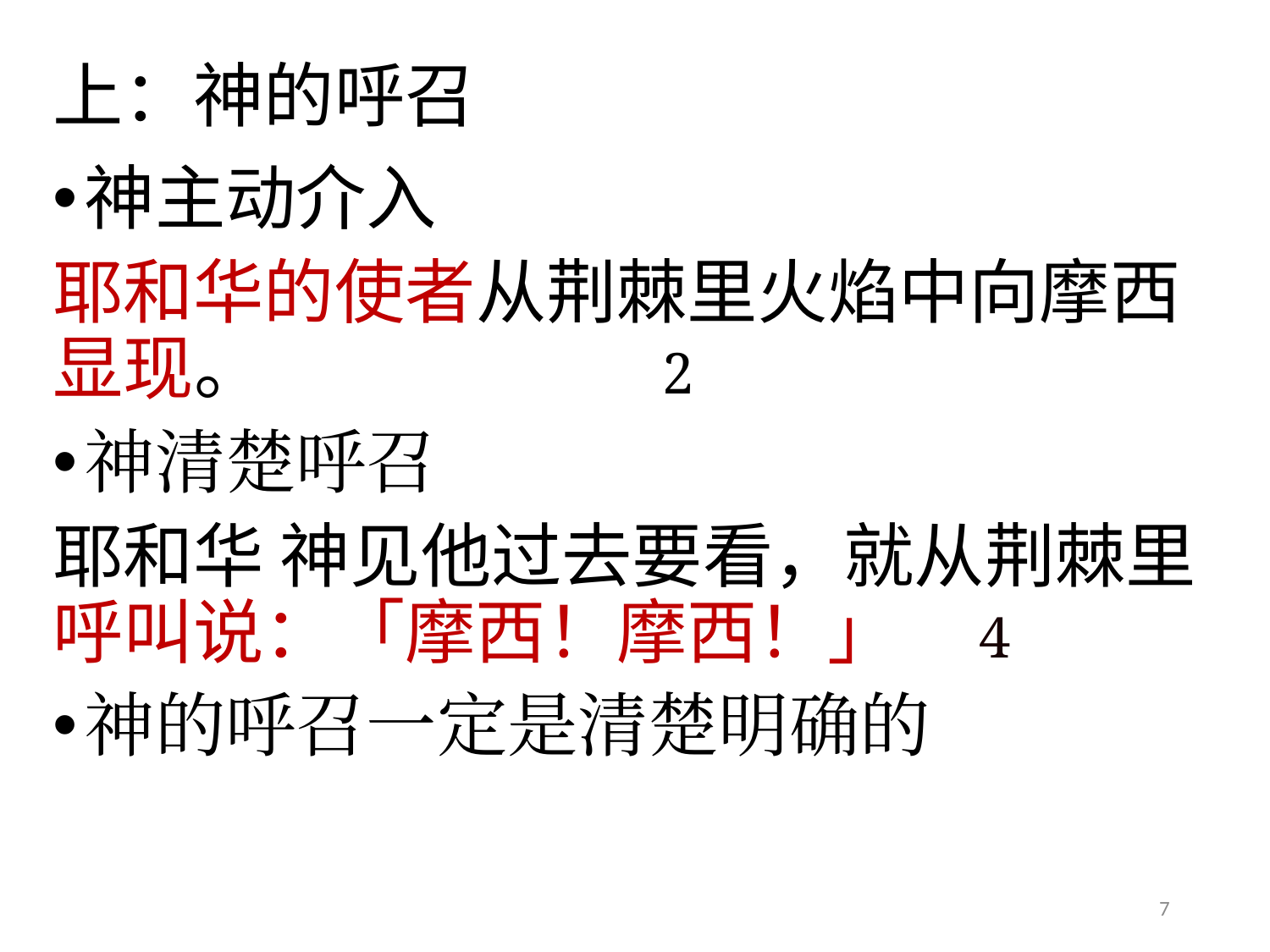

# 上：神的呼召
神主动介入
耶和华的使者从荆棘里火焰中向摩西显现。                        2
神清楚呼召
耶和华 神见他过去要看，就从荆棘里呼叫说：「摩西！摩西！」    4
神的呼召一定是清楚明确的
7